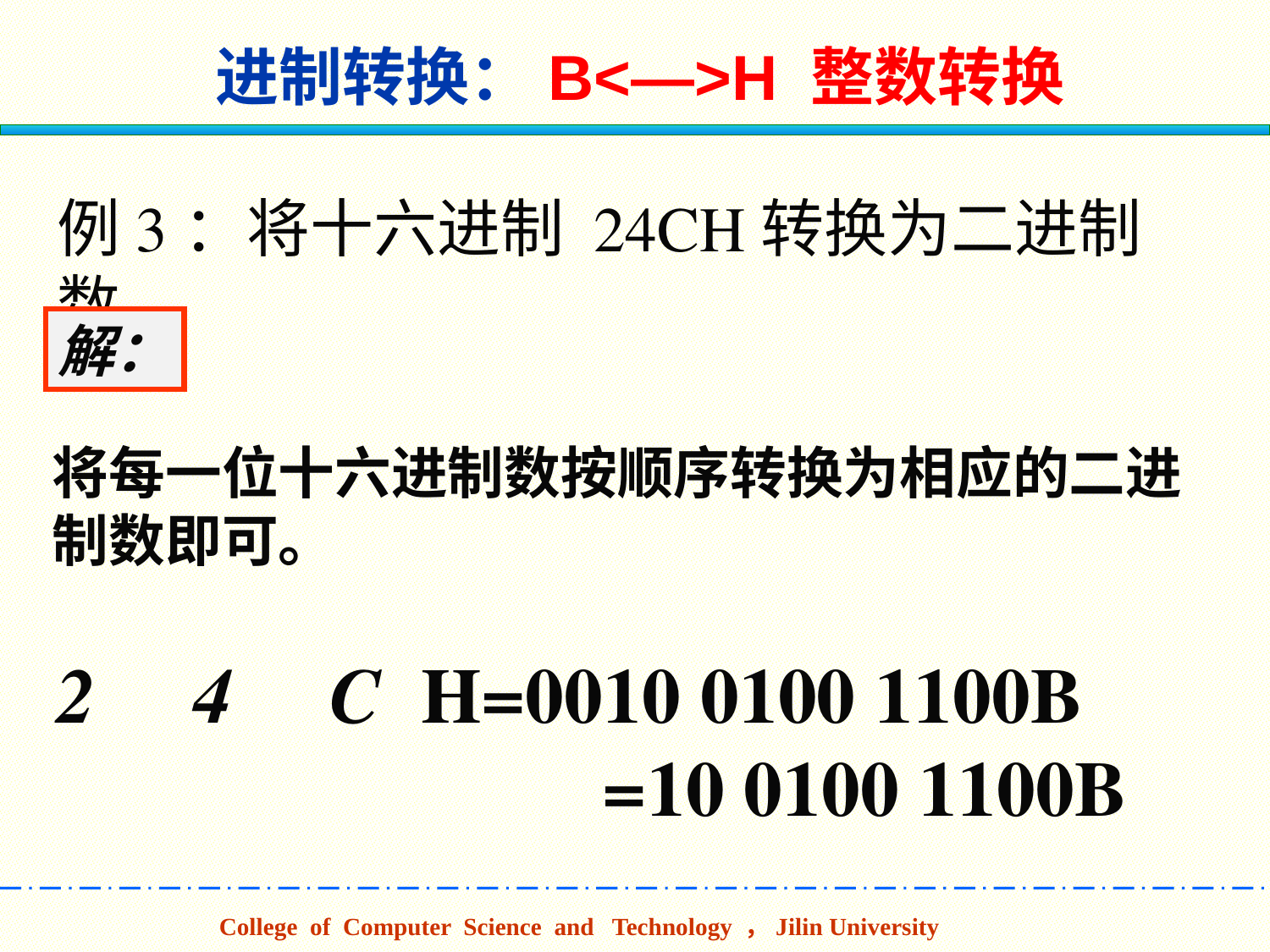

进制转换：B<—>H 整数转换
例3：将十六进制 24CH转换为二进制数.
解：
将每一位十六进制数按顺序转换为相应的二进制数即可。
2     4     C  H=0010 0100 1100B
                            =10 0100 1100B